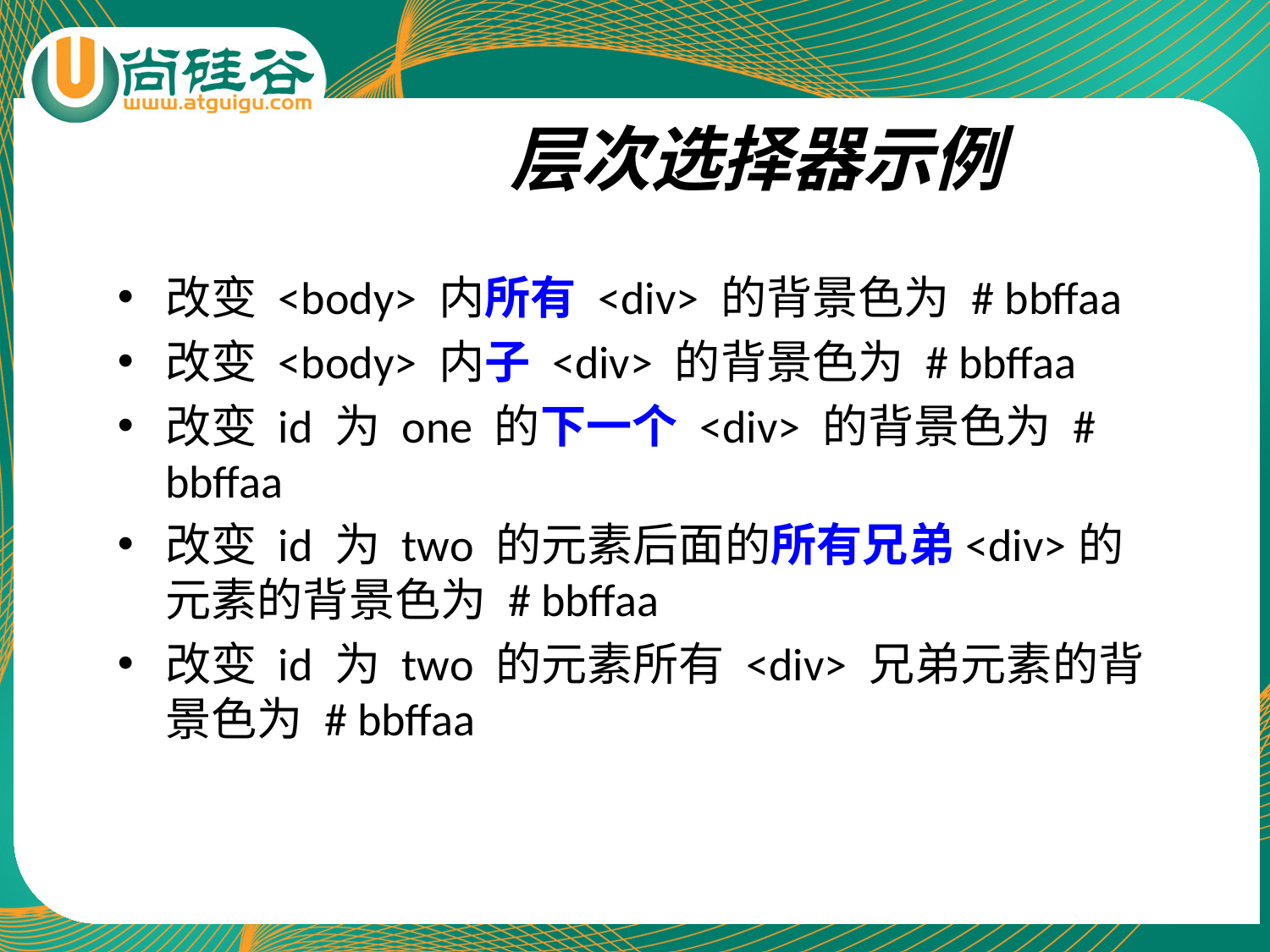

# 层次选择器示例
改变 <body> 内所有 <div> 的背景色为 # bbffaa
改变 <body> 内子 <div> 的背景色为 # bbffaa
改变 id 为 one 的下一个 <div> 的背景色为 # bbffaa
改变 id 为 two 的元素后面的所有兄弟<div>的元素的背景色为 # bbffaa
改变 id 为 two 的元素所有 <div> 兄弟元素的背景色为 # bbffaa